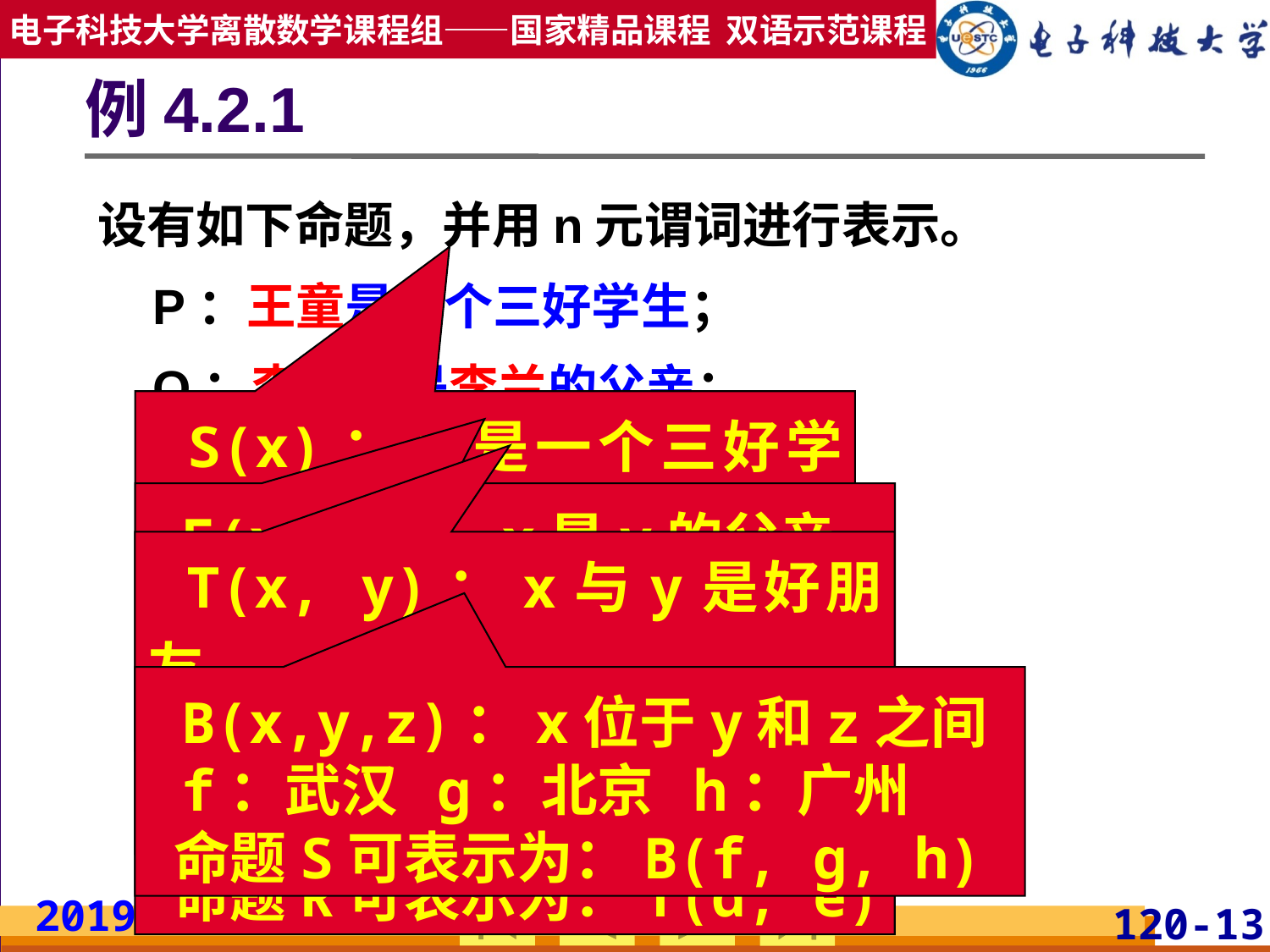

# 例4.2.1
设有如下命题，并用n元谓词进行表示。
    P：王童是一个三好学生；
    Q：李新华是李兰的父亲；
    R：张强与谢莉是好朋友；
    S：武汉位于北京和广州之间。
 S(x)：x是一个三好学生
 a：王童
 命题P可表示为：S(a)
 F(x, y)：x是y的父亲
 b：李新华
 c：李兰
 命题Q可表示为：F(b, c)
 T(x, y)：x与y是好朋友
 d：张强
 e：谢莉
 命题R可表示为：T(d, e)
 B(x,y,z)：x位于y和z之间
 f：武汉  g：北京  h：广州
 命题S可表示为：B(f, g, h)
2019/3/24